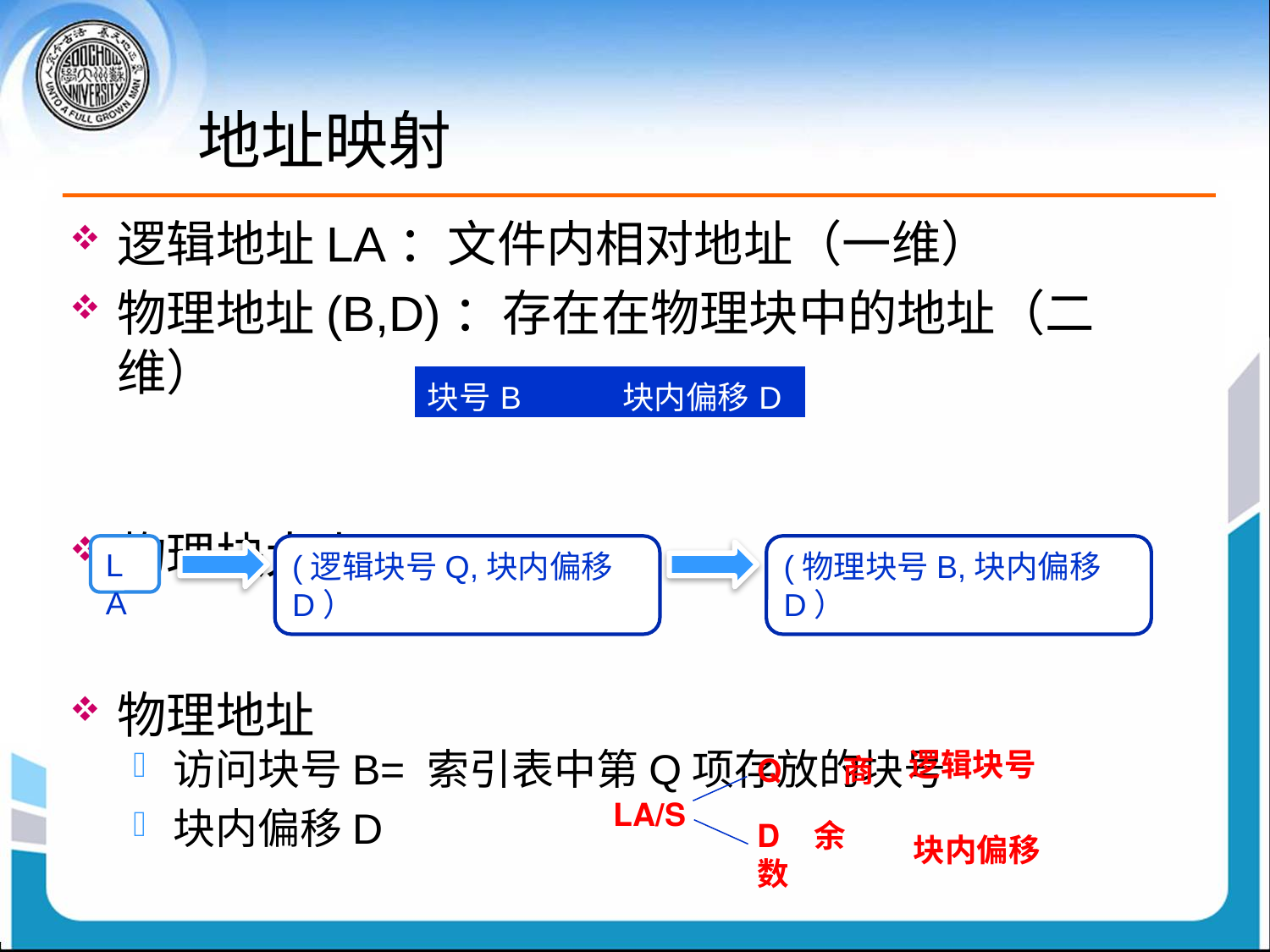

# 地址映射
逻辑地址LA：文件内相对地址（一维）
物理地址(B,D)：存在在物理块中的地址（二维）

物理块大小：S

物理地址
访问块号B= 索引表中第Q项存放的块号
块内偏移D

| 块号B | 块内偏移D |
| --- | --- |
LA
(逻辑块号Q,块内偏移D）
(物理块号B,块内偏移D）

逻辑块号
Q      商

LA/S

块内偏移
D   余数